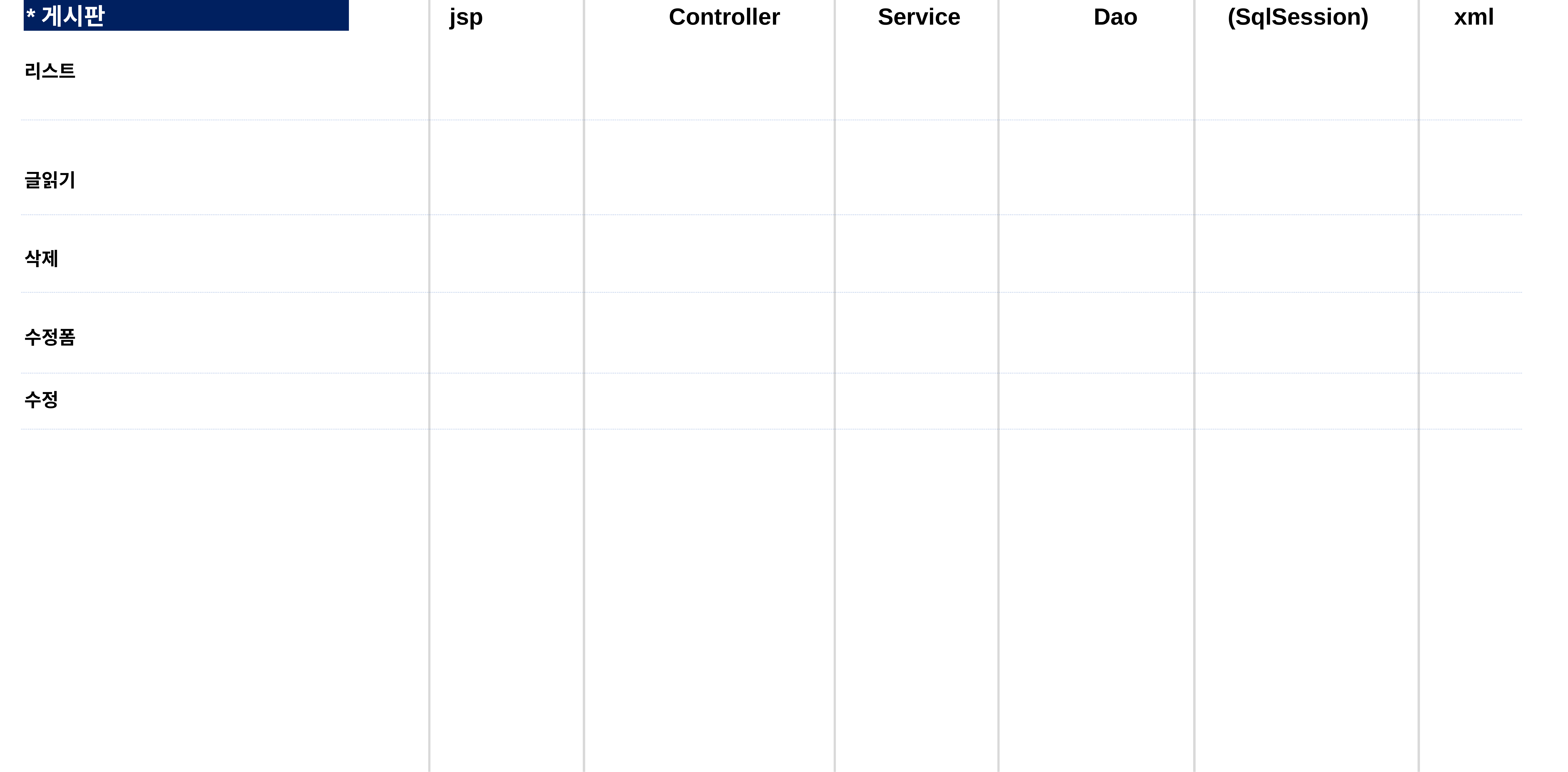

*게시판
jsp
Controller
Service
Dao
(SqlSession)
session
"authUser"  UserVo
xml
리스트
글읽기
삭제
수정폼
수정